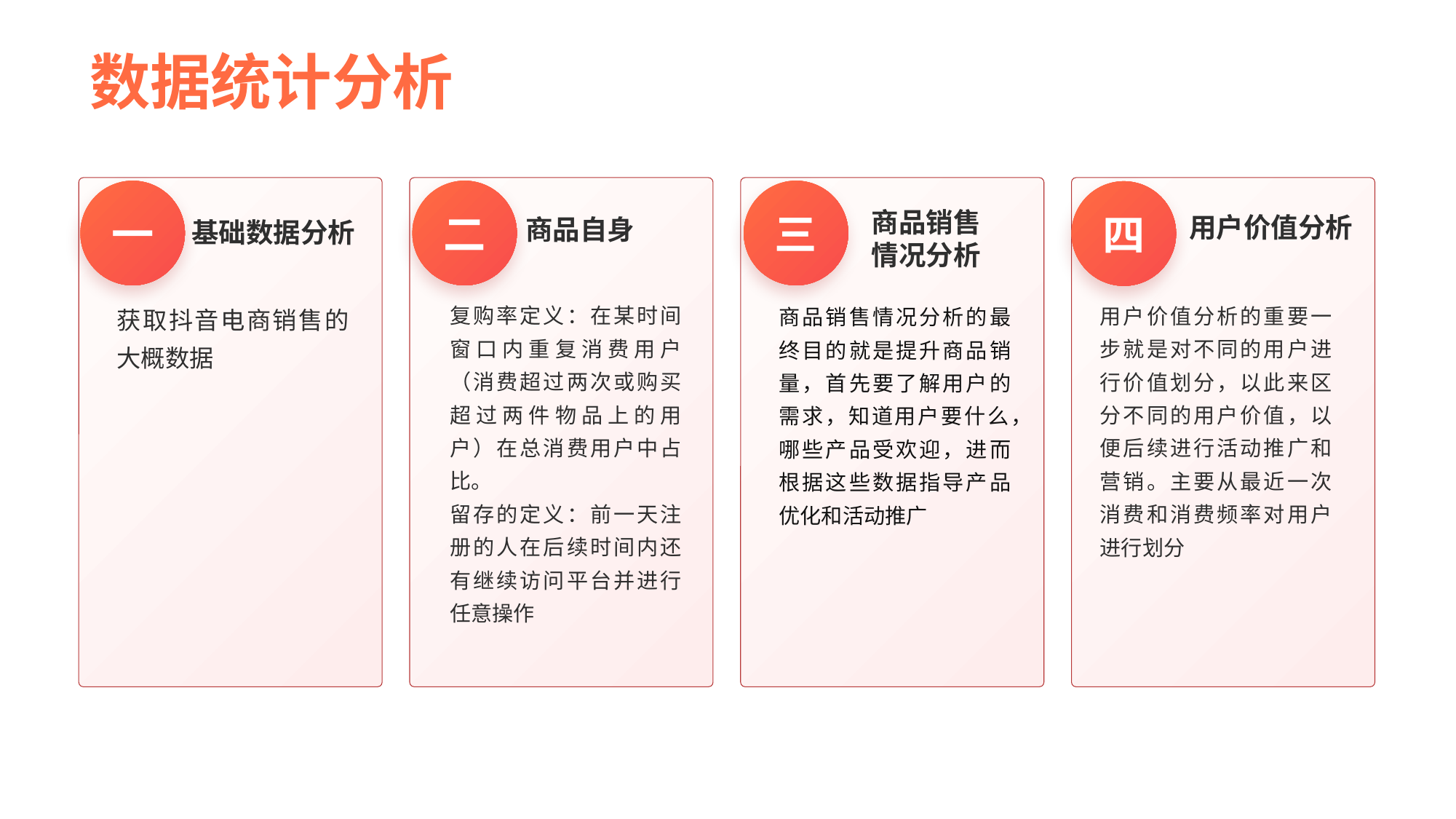

# 数据统计分析

一
基础数据分析
获取抖音电商销售的大概数据

二
复购率定义：在某时间窗口内重复消费用户（消费超过两次或购买超过两件物品上的用户）在总消费用户中占比。
留存的定义：前一天注册的人在后续时间内还有继续访问平台并进行任意操作

三
商品销售情况分析
商品销售情况分析的最终目的就是提升商品销量，首先要了解用户的需求，知道用户要什么，哪些产品受欢迎，进而根据这些数据指导产品优化和活动推广

四
用户价值分析
用户价值分析的重要一步就是对不同的用户进行价值划分，以此来区分不同的用户价值，以便后续进行活动推广和营销。主要从最近一次消费和消费频率对用户进行划分
商品自身